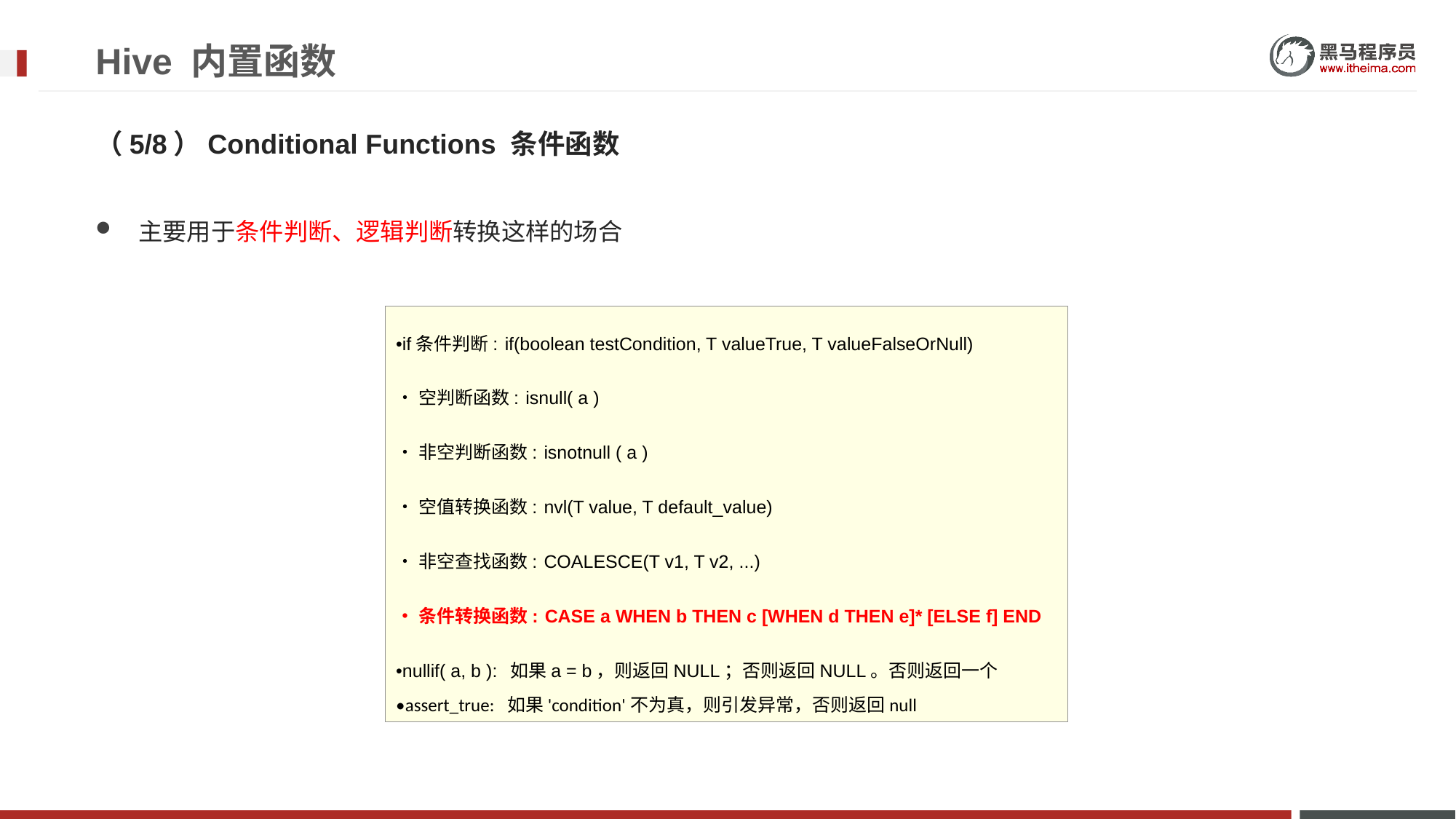

# Hive 内置函数
（5/8）Conditional Functions 条件函数
主要用于条件判断、逻辑判断转换这样的场合
•if条件判断: if(boolean testCondition, T valueTrue, T valueFalseOrNull)
•空判断函数: isnull( a )
•非空判断函数: isnotnull ( a )
•空值转换函数: nvl(T value, T default_value)
•非空查找函数: COALESCE(T v1, T v2, ...)
•条件转换函数: CASE a WHEN b THEN c [WHEN d THEN e]* [ELSE f] END
•nullif( a, b ): 如果a = b，则返回NULL；否则返回NULL。否则返回一个
•assert_true: 如果'condition'不为真，则引发异常，否则返回null